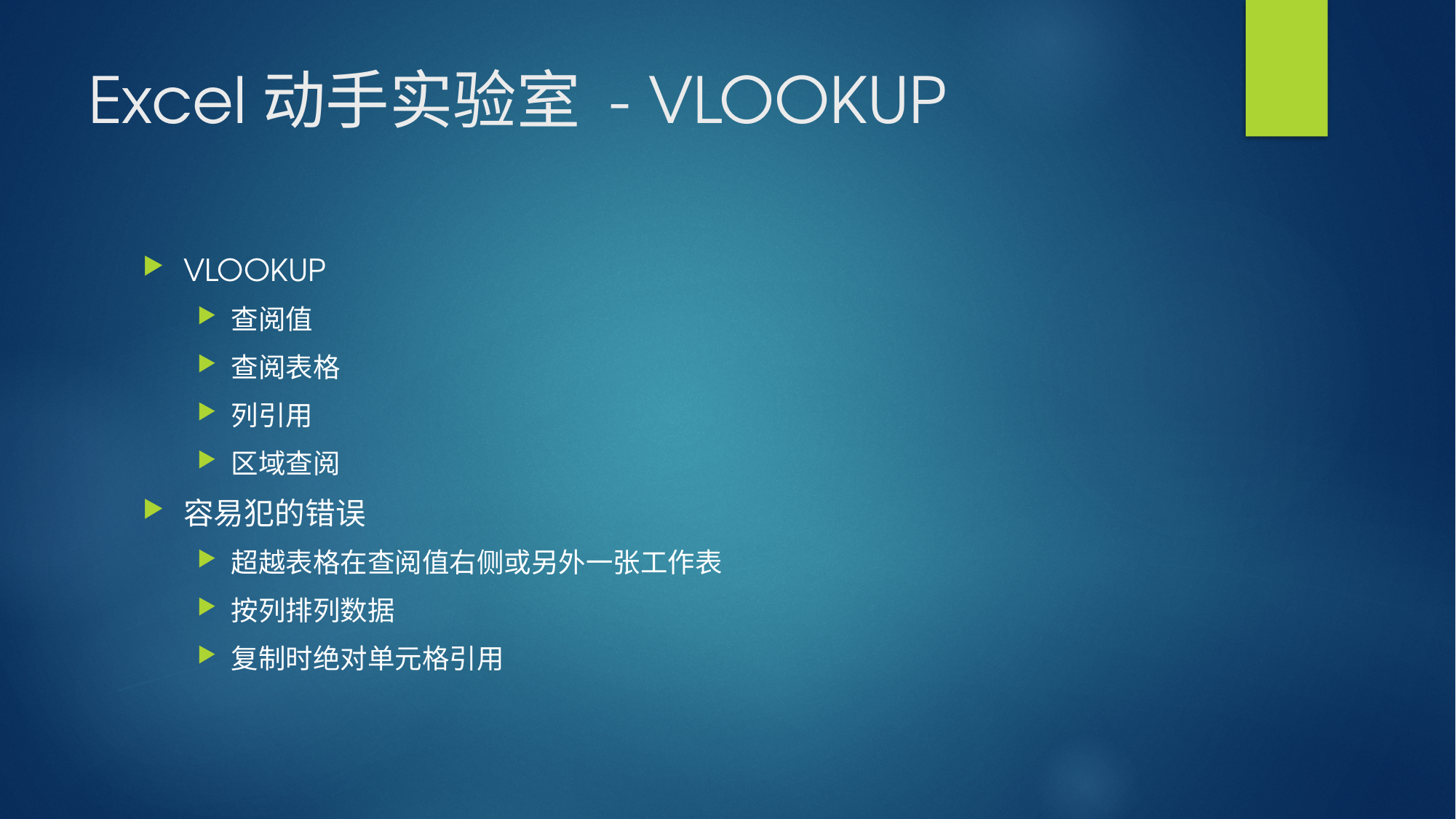

# Excel动手实验室 - VLOOKUP
VLOOKUP
查阅值
查阅表格
列引用
区域查阅
容易犯的错误
超越表格在查阅值右侧或另外一张工作表
按列排列数据
复制时绝对单元格引用